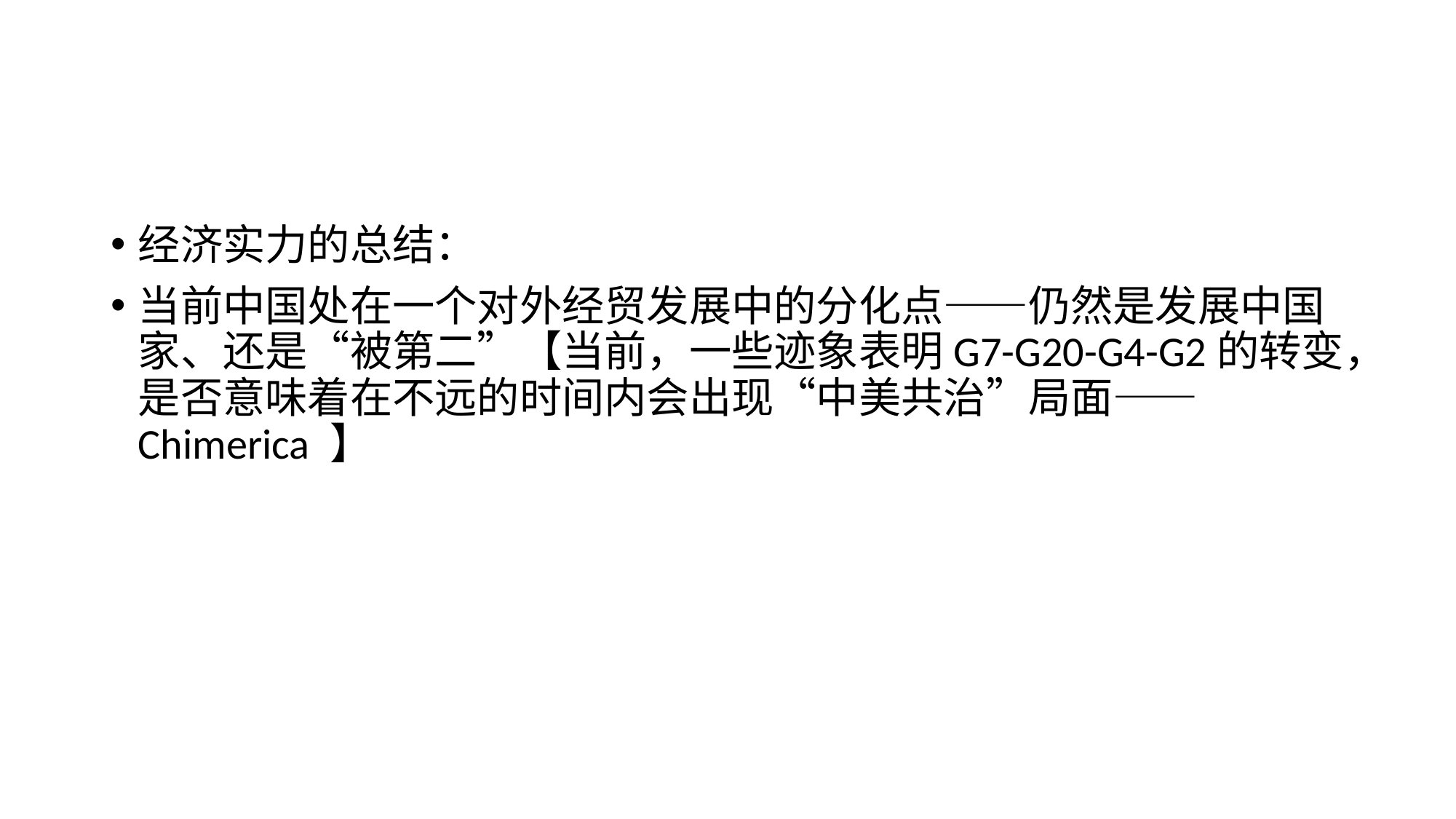

经济实力的总结：
当前中国处在一个对外经贸发展中的分化点——仍然是发展中国家、还是“被第二”【当前，一些迹象表明G7-G20-G4-G2的转变，是否意味着在不远的时间内会出现“中美共治”局面——Chimerica 】